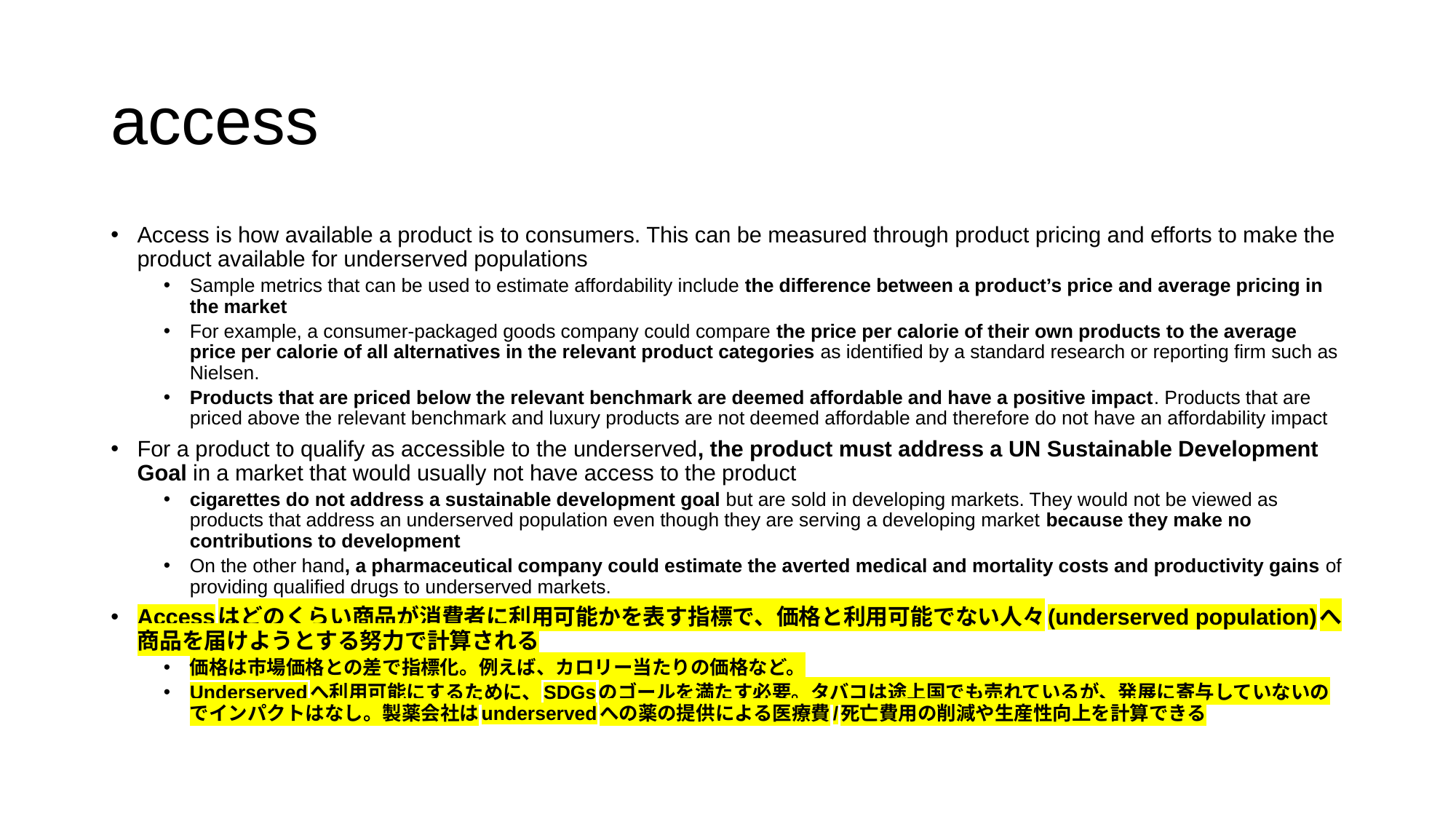

# access
Access is how available a product is to consumers. This can be measured through product pricing and efforts to make the product available for underserved populations
Sample metrics that can be used to estimate affordability include the difference between a product’s price and average pricing in the market
For example, a consumer-packaged goods company could compare the price per calorie of their own products to the average price per calorie of all alternatives in the relevant product categories as identified by a standard research or reporting firm such as Nielsen.
Products that are priced below the relevant benchmark are deemed affordable and have a positive impact. Products that are priced above the relevant benchmark and luxury products are not deemed affordable and therefore do not have an affordability impact
For a product to qualify as accessible to the underserved, the product must address a UN Sustainable Development Goal in a market that would usually not have access to the product
cigarettes do not address a sustainable development goal but are sold in developing markets. They would not be viewed as products that address an underserved population even though they are serving a developing market because they make no contributions to development
On the other hand, a pharmaceutical company could estimate the averted medical and mortality costs and productivity gains of providing qualified drugs to underserved markets.
Accessはどのくらい商品が消費者に利用可能かを表す指標で、価格と利用可能でない人々(underserved population)へ商品を届けようとする努力で計算される
価格は市場価格との差で指標化。例えば、カロリー当たりの価格など。
Underservedへ利用可能にするために、SDGsのゴールを満たす必要。タバコは途上国でも売れているが、発展に寄与していないのでインパクトはなし。製薬会社はunderservedへの薬の提供による医療費/死亡費用の削減や生産性向上を計算できる